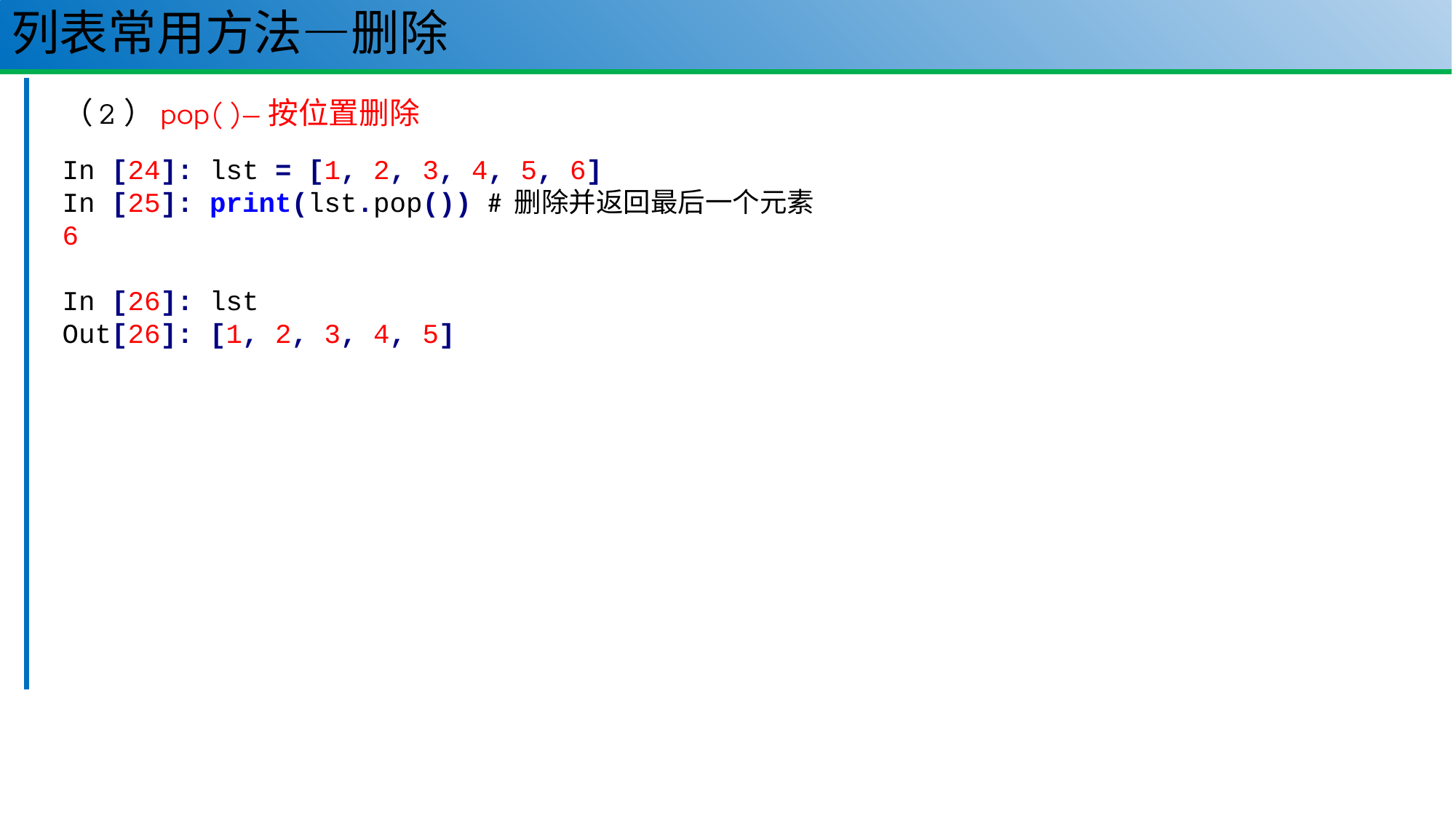

# 列表常用方法—删除
16
（2）pop()—按位置删除

In [24]: lst = [1, 2, 3, 4, 5, 6]
In [25]: print(lst.pop()) # 删除并返回最后一个元素
6

In [26]: lst
Out[26]: [1, 2, 3, 4, 5]